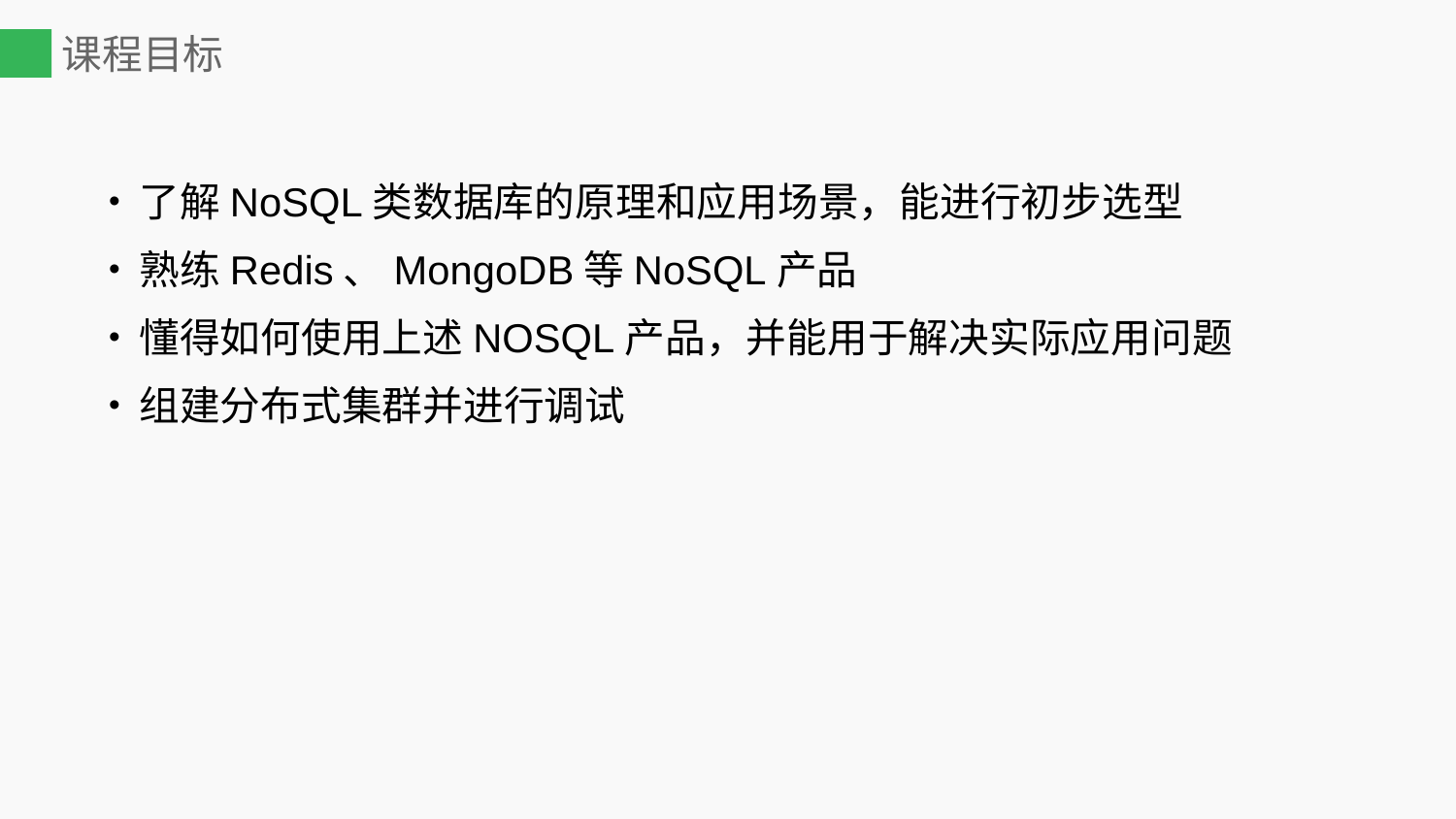

# 课程目标
了解NoSQL类数据库的原理和应用场景，能进行初步选型
熟练Redis、MongoDB等NoSQL产品
懂得如何使用上述NOSQL产品，并能用于解决实际应用问题
组建分布式集群并进行调试